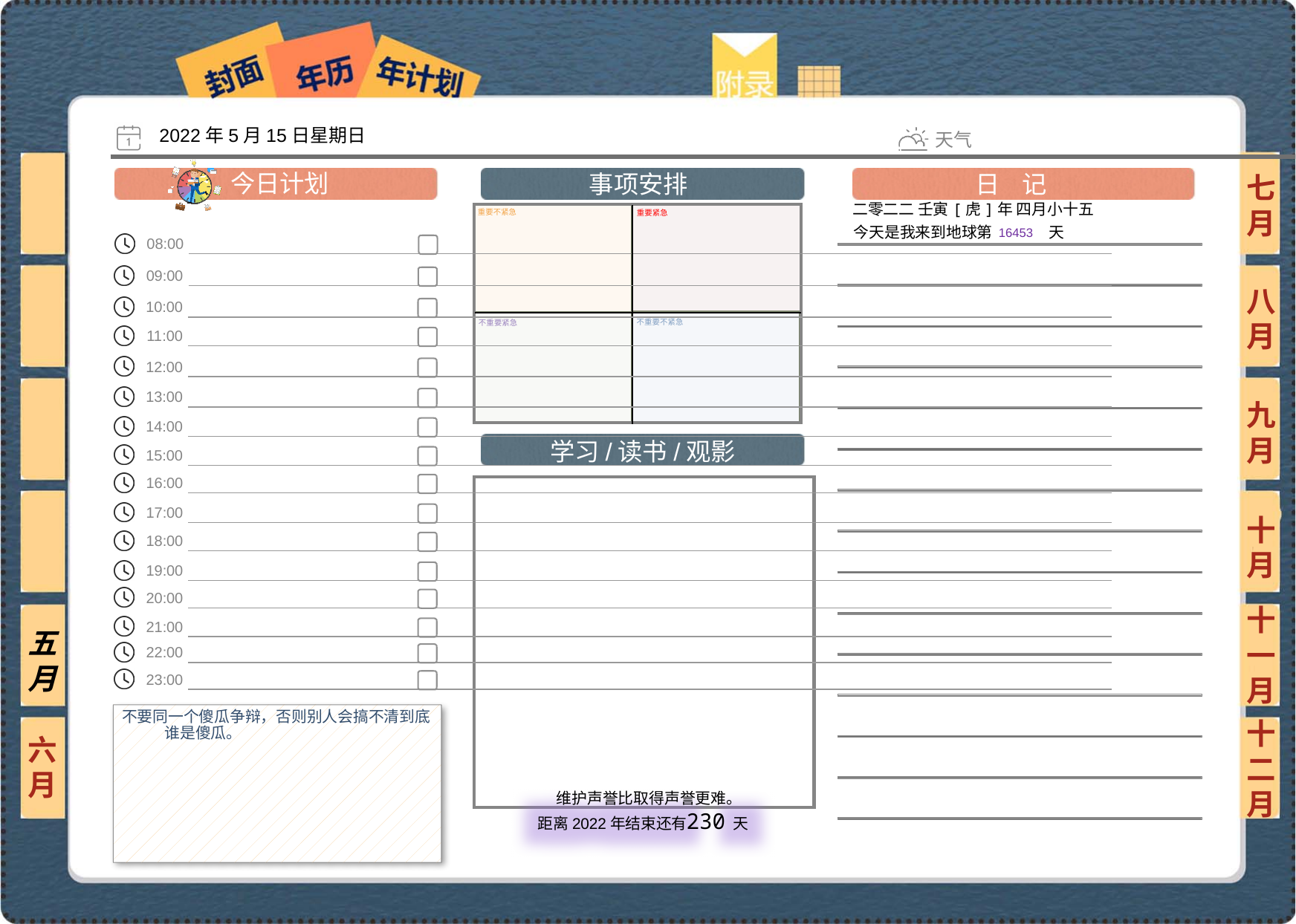

2022年5月15日星期日
七月
二零二二 壬寅[虎]年 四月小十五
16453
八月
九月
十月
十一月
五月
不要同一个傻瓜争辩，否则别人会搞不清到底谁是傻瓜。

六月
十二月
230
 维护声誉比取得声誉更难。